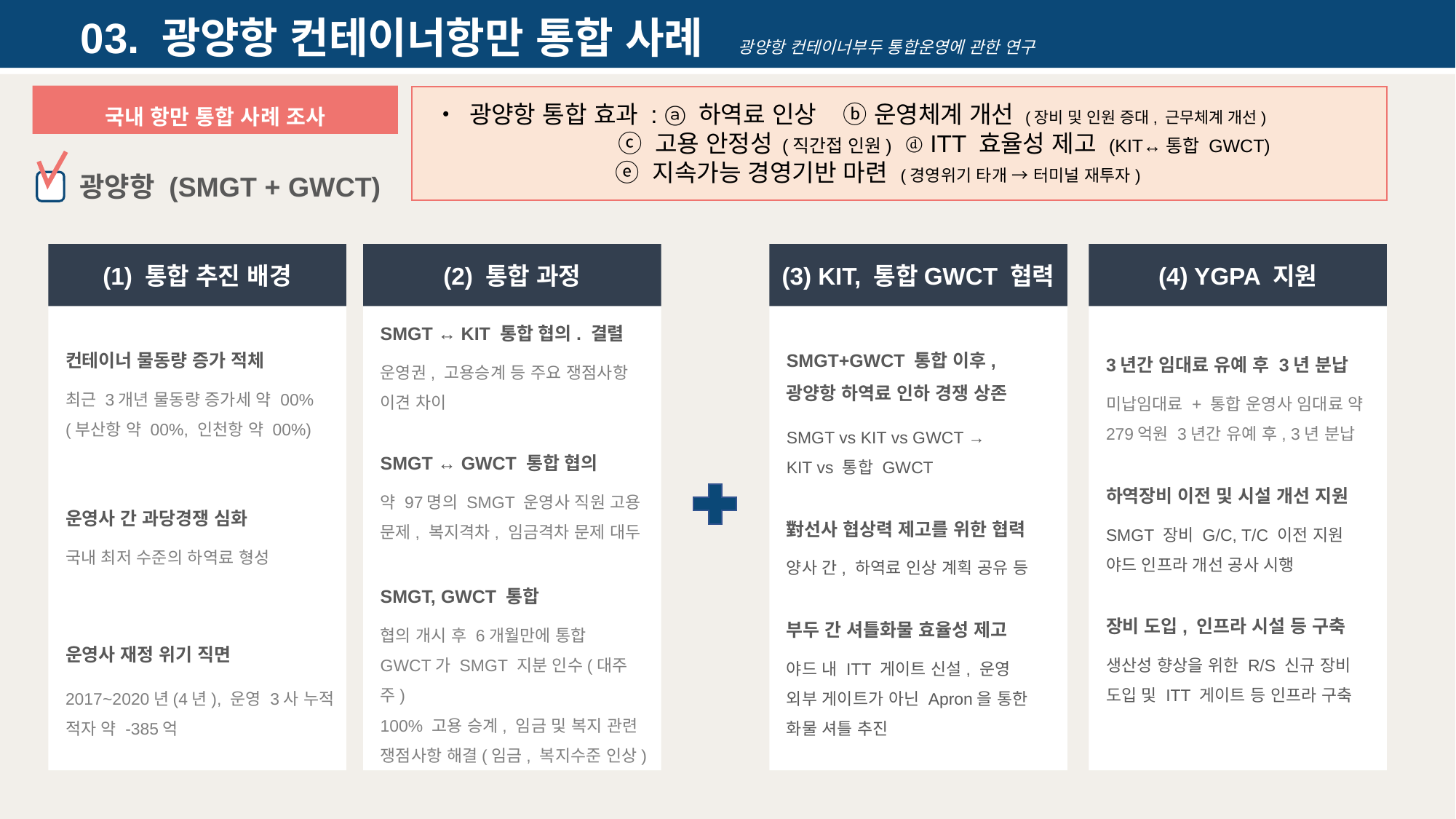

03. 광양항 컨테이너항만 통합 사례   광양항 컨테이너부두 통합운영에 관한 연구
국내 항만 통합 사례 조사

• 광양항 통합 효과 : ⓐ 하역료 인상    ⓑ 운영체계 개선 (장비 및 인원 증대, 근무체계 개선)
                                       ⓒ 고용 안정성 (직간접 인원)  ⓓ ITT 효율성 제고 (KIT↔통합 GWCT)
                           ⓔ 지속가능 경영기반 마련 (경영위기 타개 → 터미널 재투자)

광양항 (SMGT + GWCT)

(1) 통합 추진 배경
(2) 통합 과정
(3) KIT, 통합GWCT 협력
(4) YGPA 지원
컨테이너 물동량 증가 적체

최근 3개년 물동량 증가세 약 00%
(부산항 약 00%, 인천항 약 00%)

운영사 간 과당경쟁 심화

국내 최저 수준의 하역료 형성

운영사 재정 위기 직면

2017~2020년(4년), 운영 3사 누적 적자 약 -385억
SMGT ↔ KIT 통합 협의. 결렬

운영권, 고용승계 등 주요 쟁점사항
이견 차이

SMGT ↔ GWCT 통합 협의

약 97명의 SMGT 운영사 직원 고용 문제, 복지격차, 임금격차 문제 대두

SMGT, GWCT 통합

협의 개시 후 6개월만에 통합
GWCT가 SMGT 지분 인수(대주주)
100% 고용 승계, 임금 및 복지 관련 쟁점사항 해결(임금, 복지수준 인상)
SMGT+GWCT 통합 이후,
광양항 하역료 인하 경쟁 상존

SMGT vs KIT vs GWCT →
KIT vs 통합 GWCT

對선사 협상력 제고를 위한 협력

양사 간, 하역료 인상 계획 공유 등

부두 간 셔틀화물 효율성 제고

야드 내 ITT 게이트 신설, 운영
외부 게이트가 아닌 Apron을 통한 화물 셔틀 추진
3년간 임대료 유예 후 3년 분납

미납임대료 + 통합 운영사 임대료 약 279억원 3년간 유예 후, 3년 분납

하역장비 이전 및 시설 개선 지원

SMGT 장비 G/C, T/C 이전 지원
야드 인프라 개선 공사 시행

장비 도입, 인프라 시설 등 구축

생산성 향상을 위한 R/S 신규 장비 도입 및 ITT 게이트 등 인프라 구축